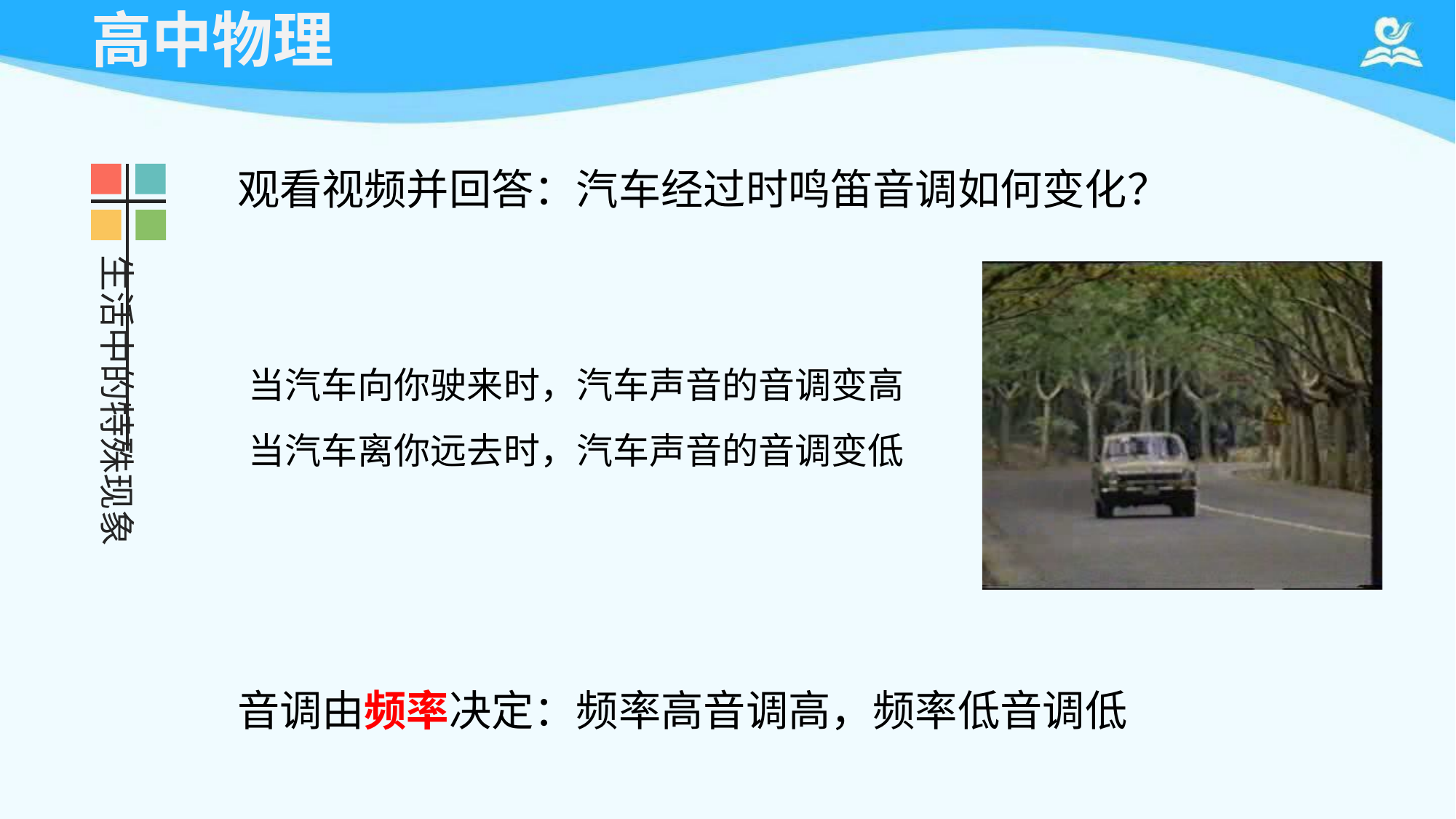

# 高中物理
观看视频并回答：汽车经过时鸣笛音调如何变化？

生活中的特殊现象

当汽车向你驶来时，汽车声音的音调变高 当汽车离你远去时，汽车声音的音调变低
音调由频率决定：频率高音调高，频率低音调低